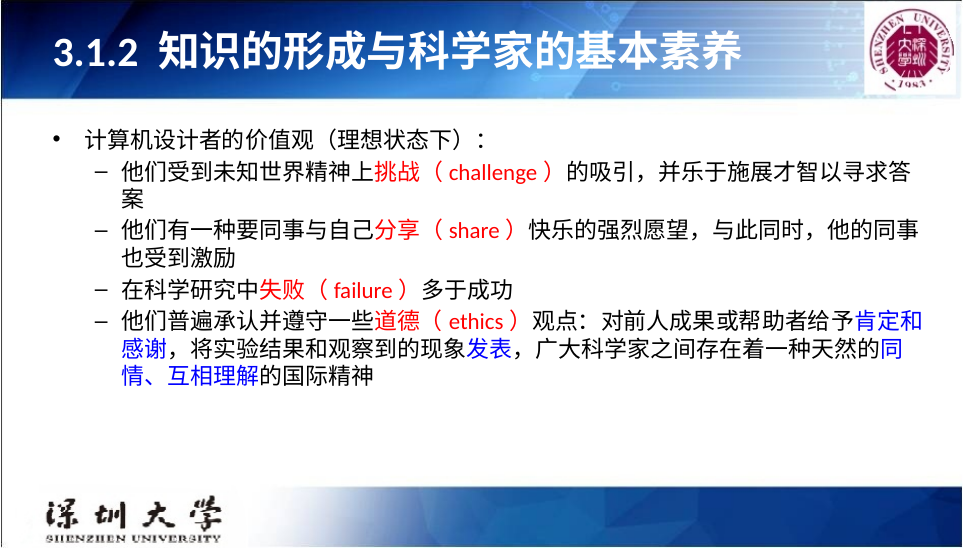

# 3.1.2 知识的形成与科学家的基本素养
计算机设计者的价值观（理想状态下）：
他们受到未知世界精神上挑战（challenge）的吸引，并乐于施展才智以寻求答案
他们有一种要同事与自己分享（share）快乐的强烈愿望，与此同时，他的同事也受到激励
在科学研究中失败（failure）多于成功
他们普遍承认并遵守一些道德（ethics）观点：对前人成果或帮助者给予肯定和感谢，将实验结果和观察到的现象发表，广大科学家之间存在着一种天然的同情、互相理解的国际精神
95